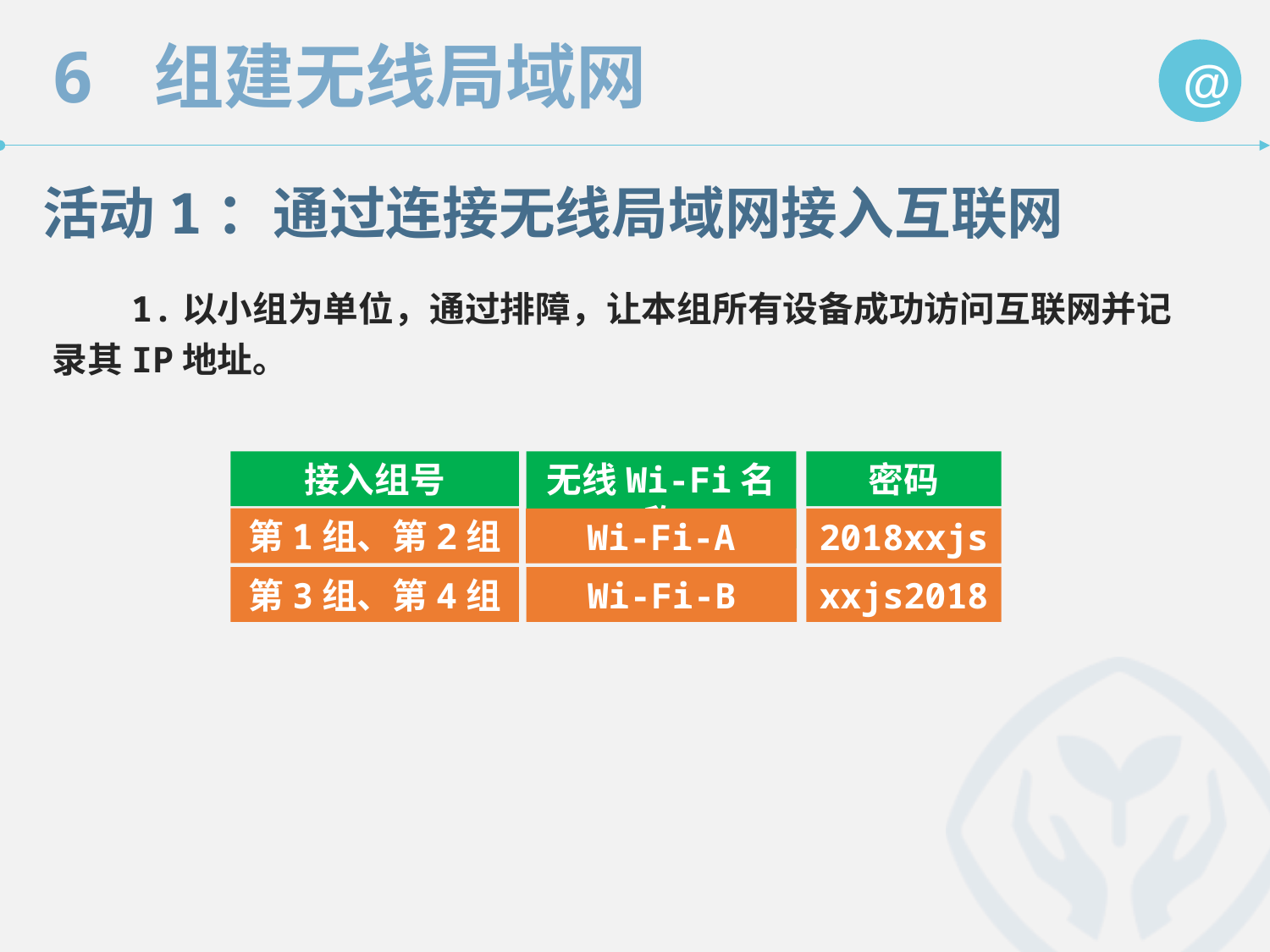

活动1：通过连接无线局域网接入互联网
　　1.以小组为单位，通过排障，让本组所有设备成功访问互联网并记录其IP地址。
接入组号
第1组、第2组
第3组、第4组
无线Wi-Fi名称
Wi-Fi-A
Wi-Fi-B
密码
2018xxjs
xxjs2018